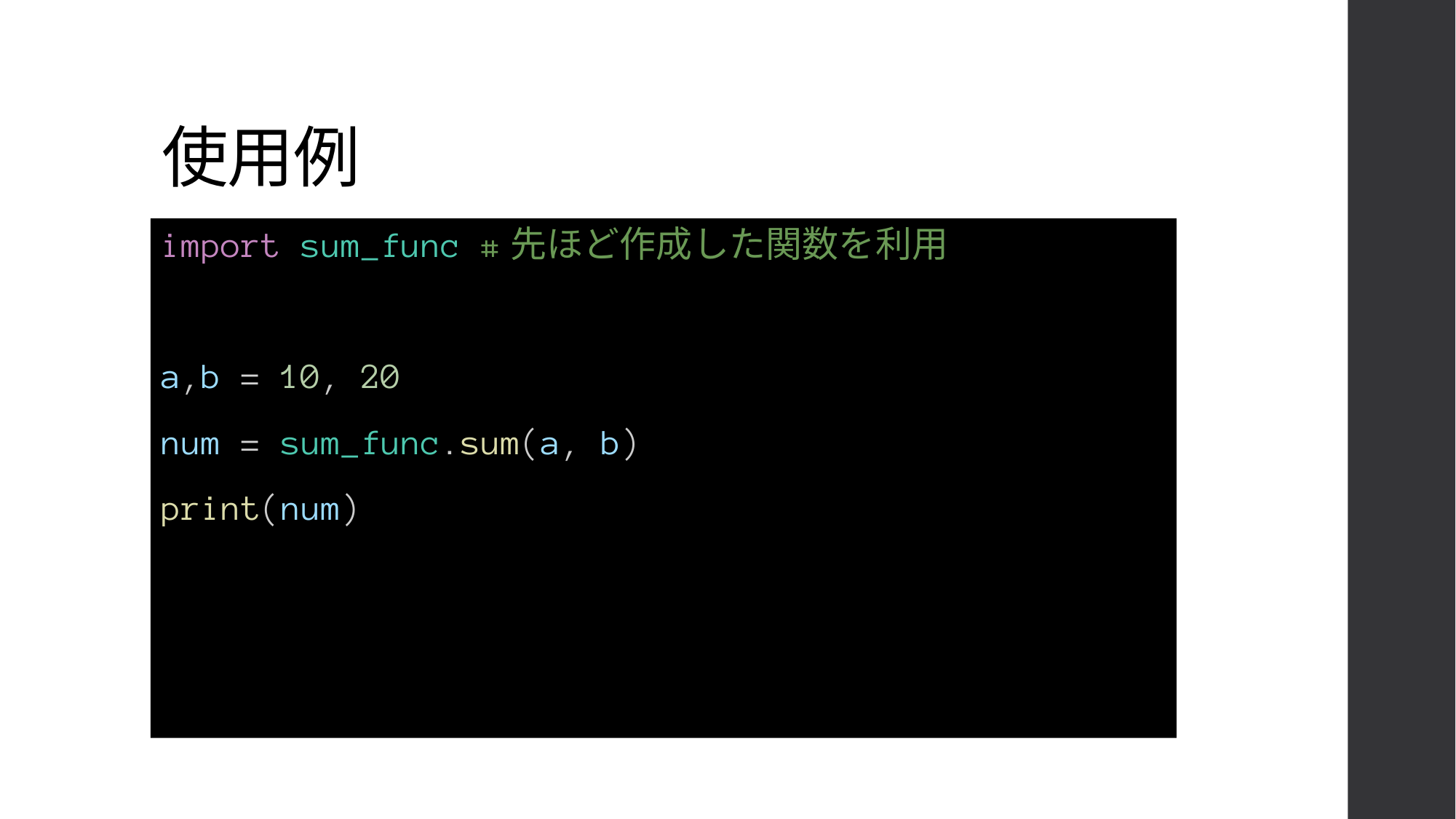

# 使用例
import sum_func #先ほど作成した関数を利用

a,b = 10, 20
num = sum_func.sum(a, b)
print(num)